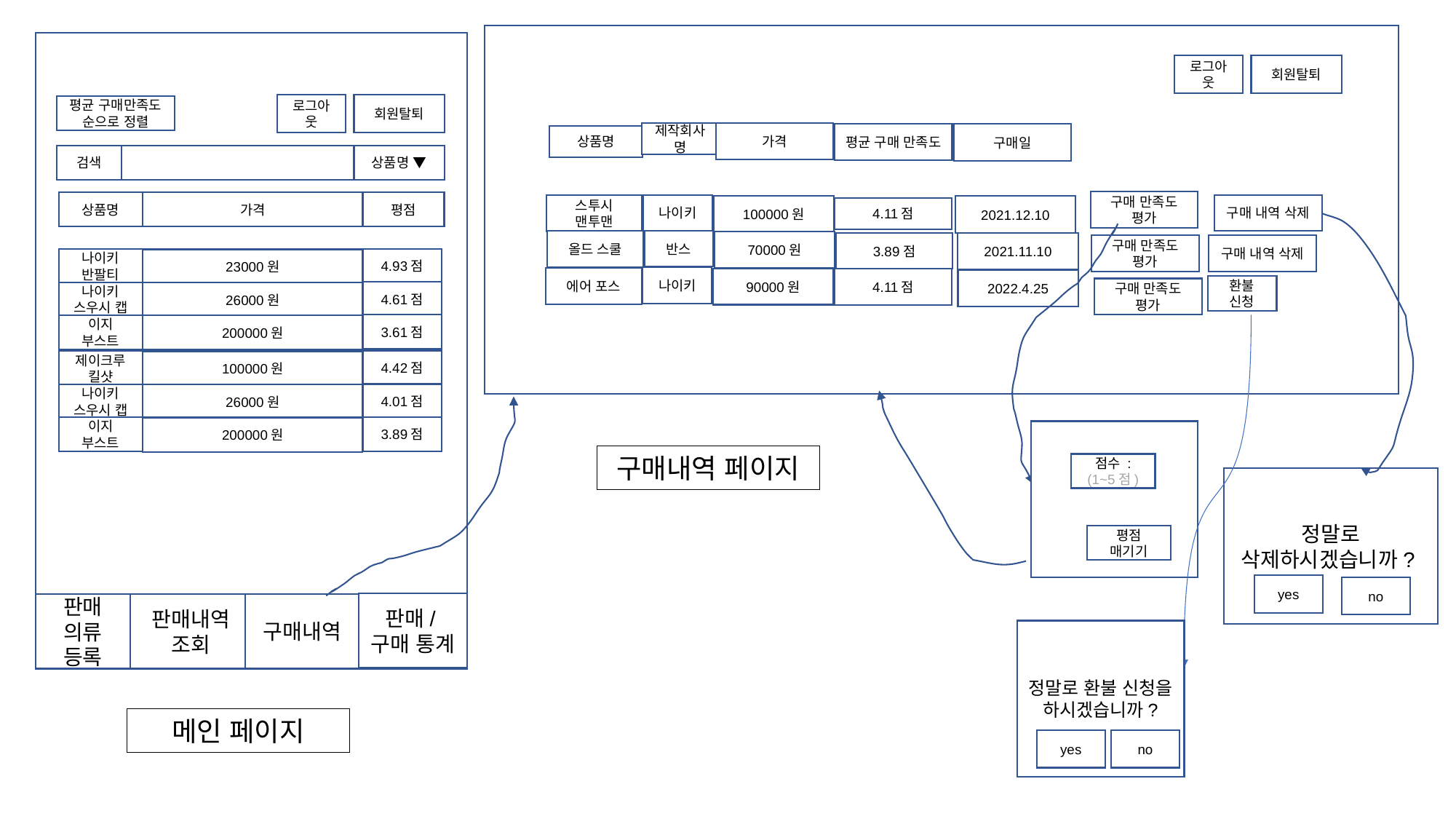

로그아웃
회원탈퇴
로그아웃
회원탈퇴
평균 구매만족도 순으로 정렬
제작회사명
가격
평균 구매 만족도
구매일
상품명
검색

상품명 ▼
구매 만족도 평가
상품명

가격
평점
나이키
구매 내역 삭제
스투시 맨투맨
100000원
2021.12.10
4.11점

반스
올드 스쿨
70000원
3.89점
2021.11.10
구매 만족도 평가
구매 내역 삭제
4.93점
나이키 반팔티

23000원

나이키
에어 포스
90000원
4.11점
2022.4.25
환불 신청
구매 만족도 평가
4.61점
나이키 스우시 캡

26000원
3.61점
이지 부스트

200000원
4.42점
제이크루 킬샷

100000원
4.01점
나이키 스우시 캡

26000원

3.89점
이지 부스트

200000원

구매내역 페이지
점수 : (1~5점)
정말로 삭제하시겠습니까?
평점 매기기
yes
no
판매/구매 통계
구매내역
판매 의류 등록
판매내역 조회
정말로 환불 신청을 하시겠습니까?
메인 페이지
yes
no